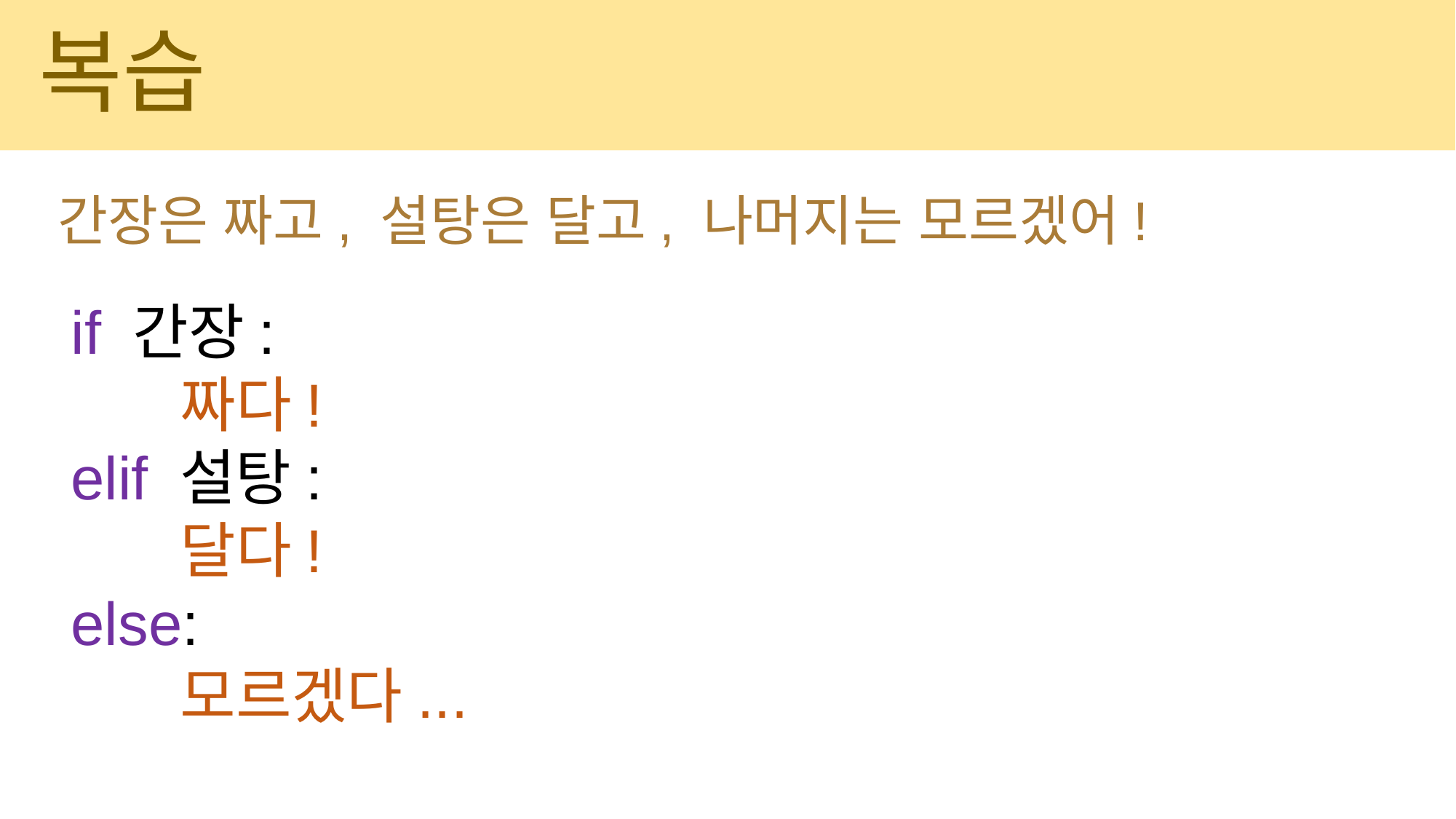

복습
간장은 짜고, 설탕은 달고, 나머지는 모르겠어!
if 간장:
	짜다!
elif 설탕:
	달다!
else:
	모르겠다...